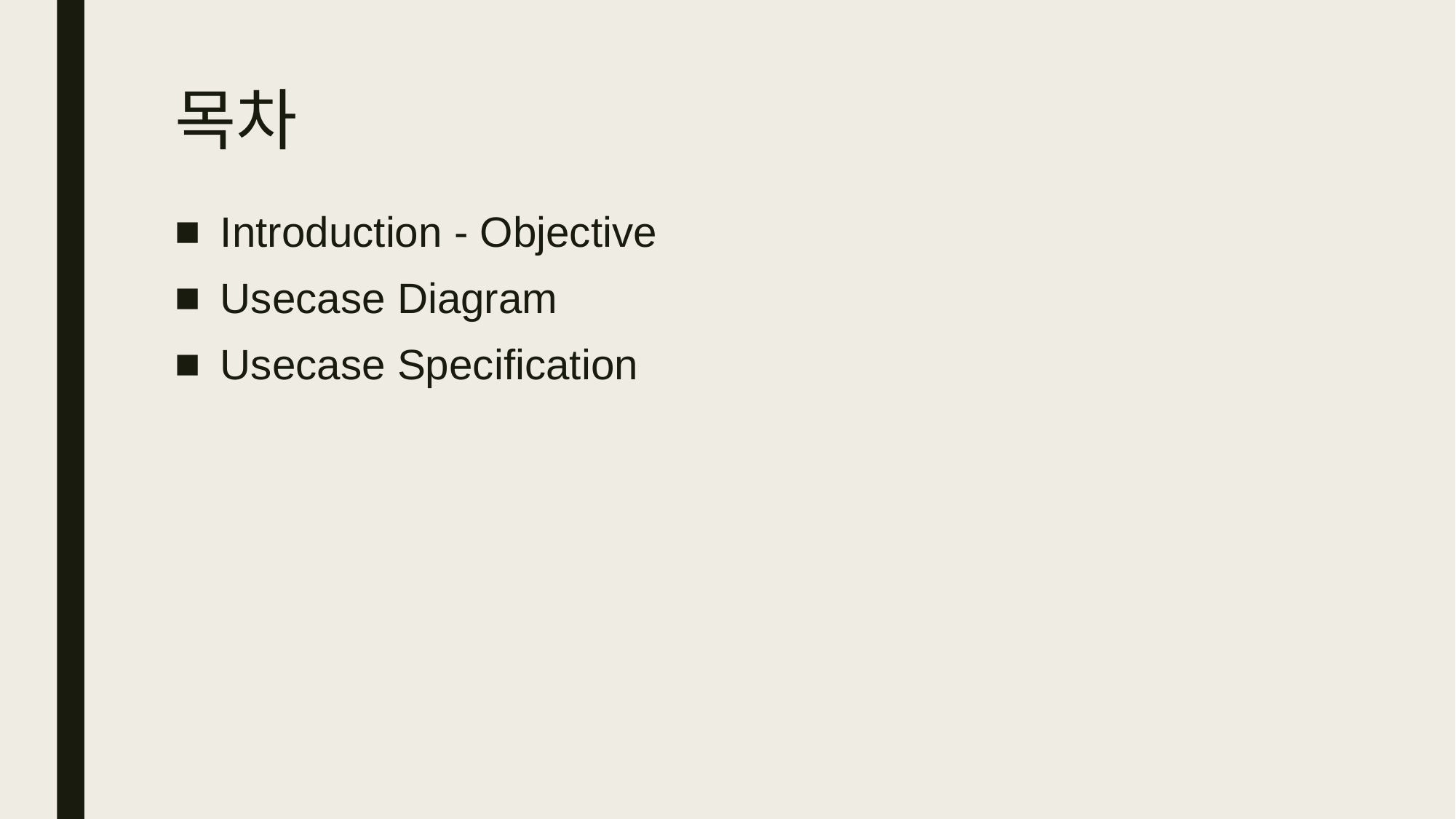

# 목차
Introduction - Objective
Usecase Diagram
Usecase Specification